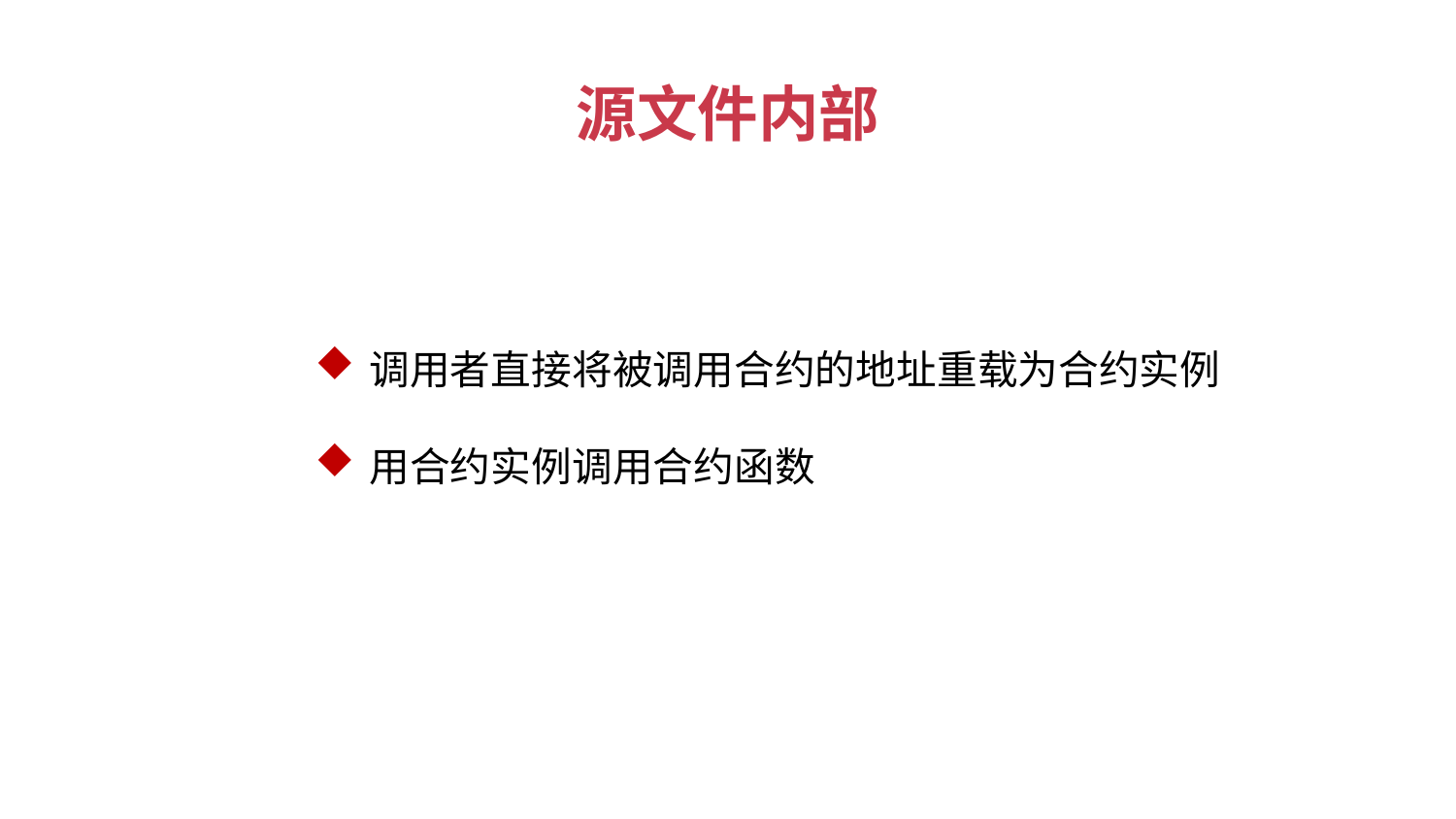

源文件内部
调用者直接将被调用合约的地址重载为合约实例
用合约实例调用合约函数